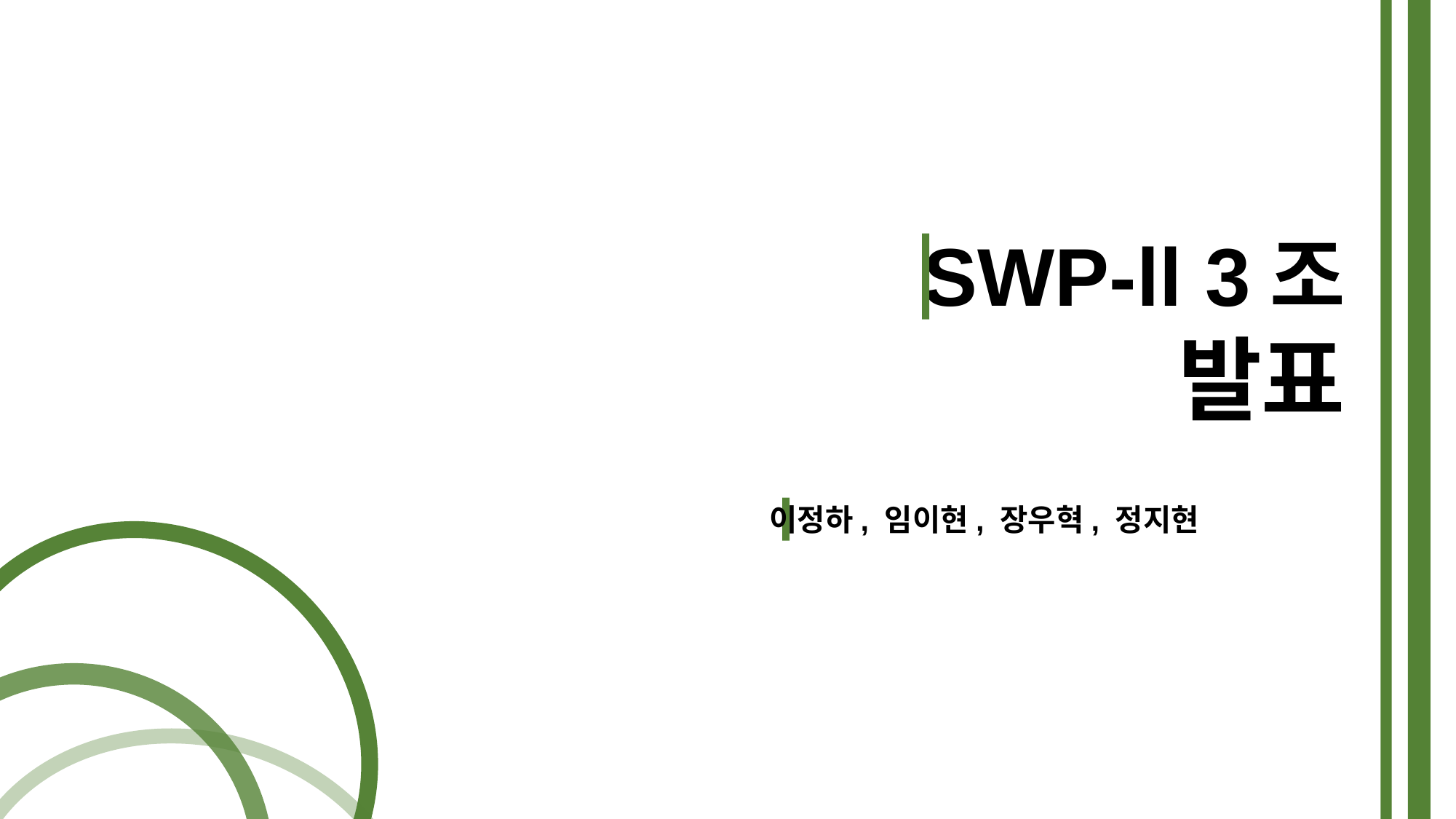

SWP-ll 3조 발표

이정하, 임이현, 장우혁, 정지현